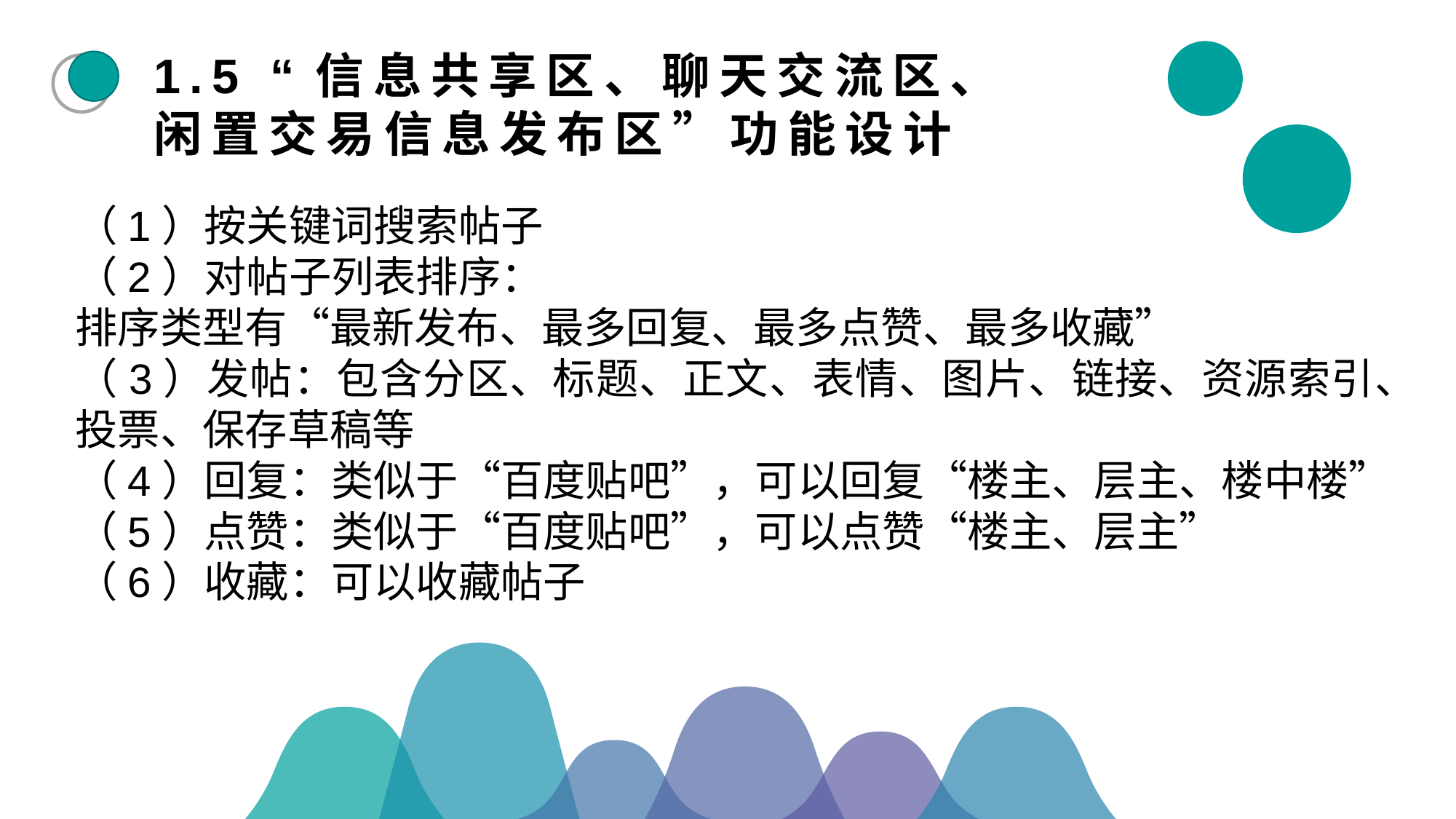

1.5 “信息共享区、聊天交流区、
闲置交易信息发布区”功能设计

（1）按关键词搜索帖子
（2）对帖子列表排序：
排序类型有“最新发布、最多回复、最多点赞、最多收藏”
（3）发帖：包含分区、标题、正文、表情、图片、链接、资源索引、投票、保存草稿等
（4）回复：类似于“百度贴吧”，可以回复“楼主、层主、楼中楼”
（5）点赞：类似于“百度贴吧”，可以点赞“楼主、层主”
（6）收藏：可以收藏帖子

245
145
65
80